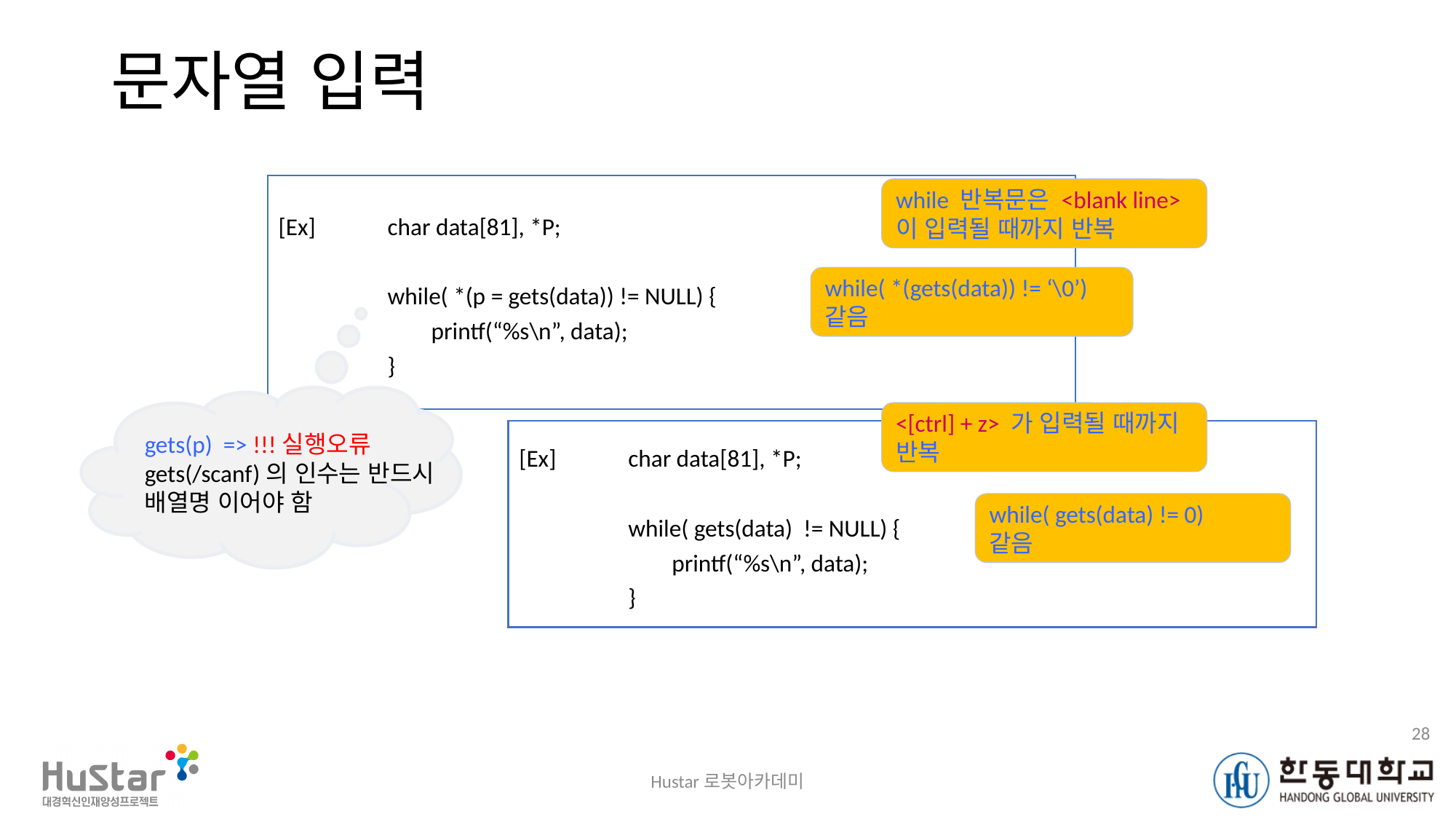

# 문자열 입력

[Ex] 	char data[81], *P;

	while( *(p = gets(data)) != NULL) {
	        printf(“%s\n”, data);
	}
while 반복문은 <blank line>
이 입력될 때까지 반복
while( *(gets(data)) != ‘\0’)
같음
gets(p)  => !!!실행오류
gets(/scanf)의 인수는 반드시
배열명 이어야 함
<[ctrl] + z> 가 입력될 때까지
반복
[Ex] 	char data[81], *P;

	while( gets(data)  != NULL) {
	        printf(“%s\n”, data);
	}
while( gets(data) != 0)
같음
28
Hustar로봇아카데미